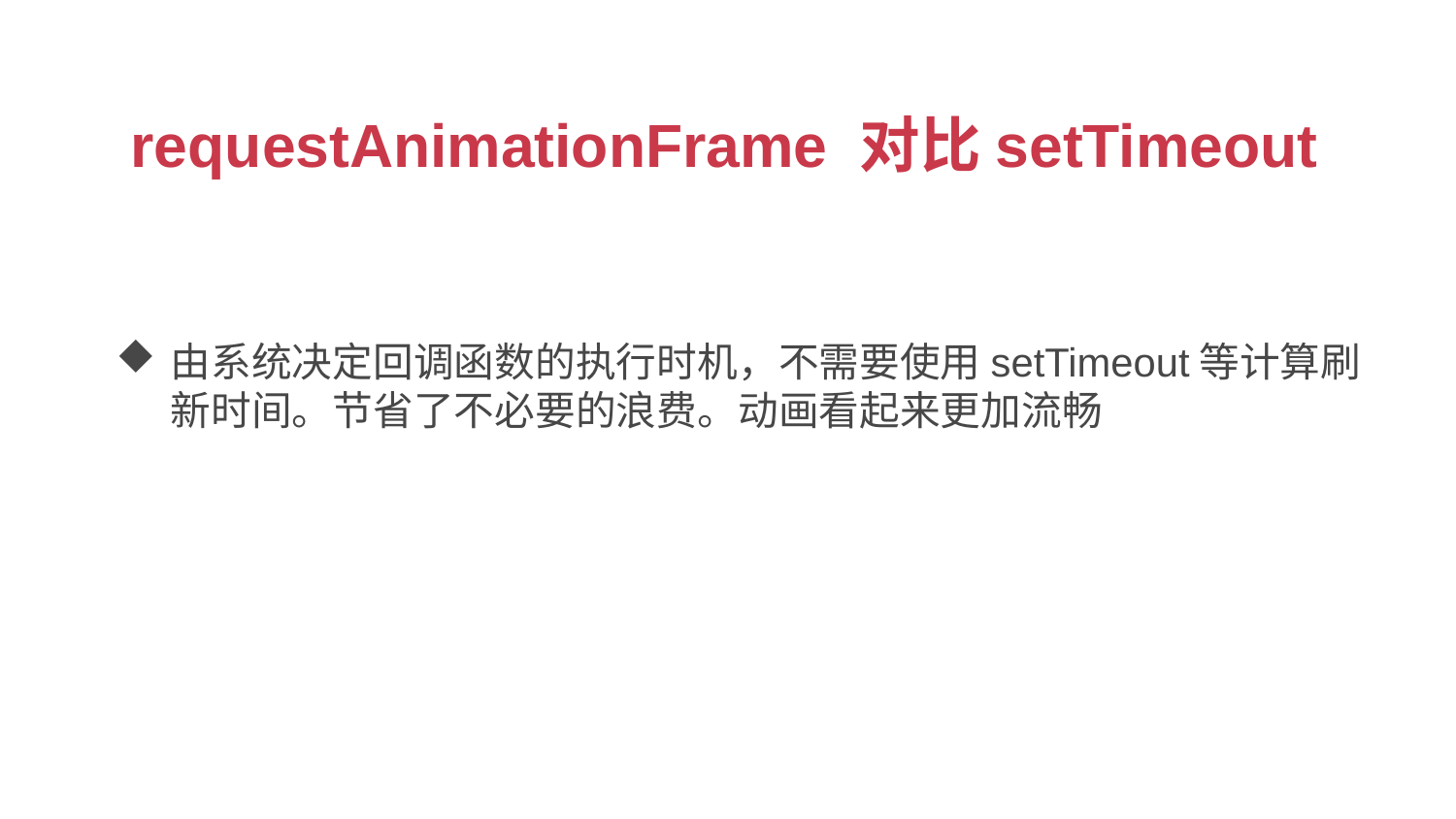

requestAnimationFrame 对比setTimeout
由系统决定回调函数的执行时机，不需要使用setTimeout等计算刷新时间。节省了不必要的浪费。动画看起来更加流畅